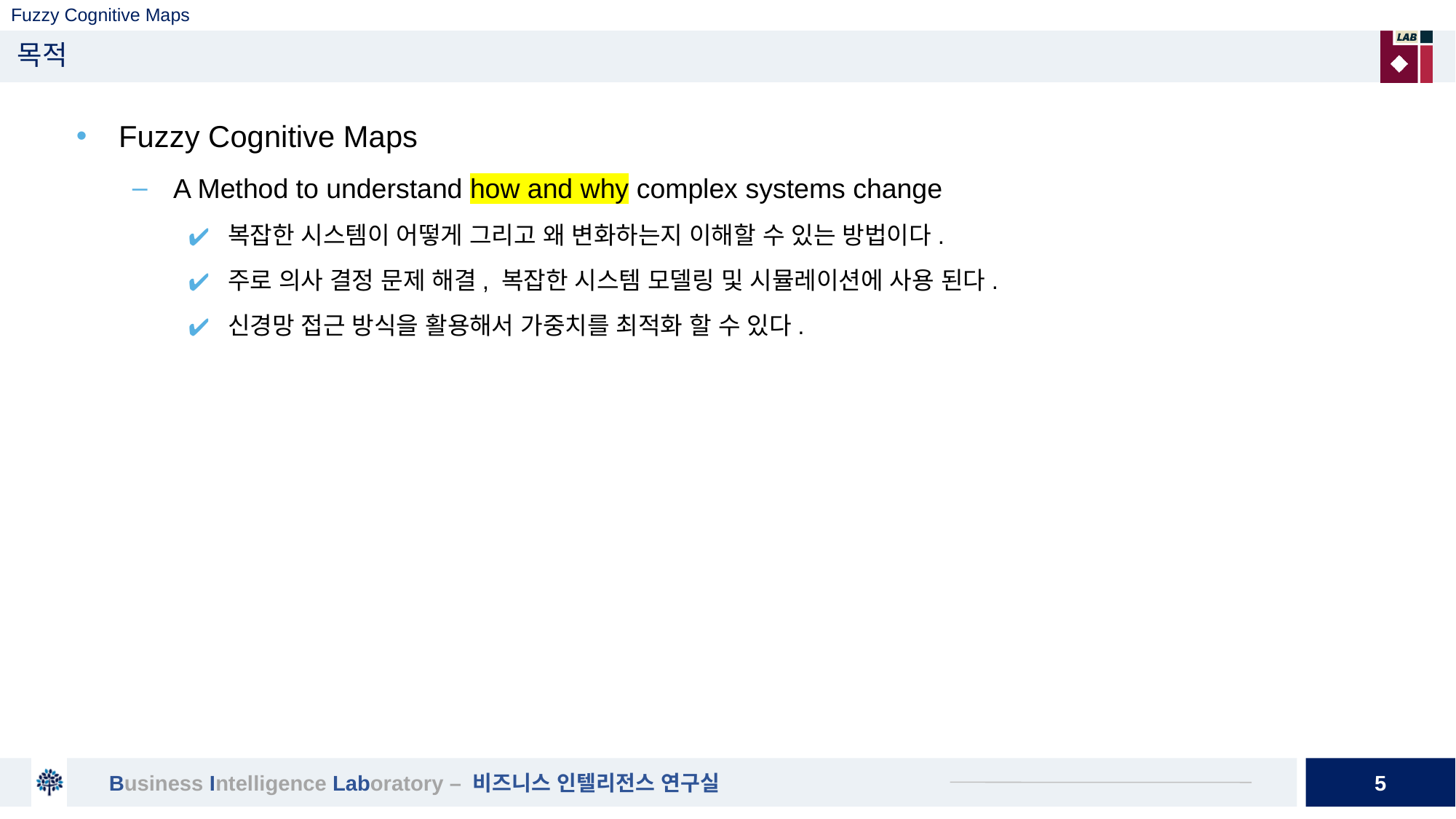

# Fuzzy Cognitive Maps
목적
Fuzzy Cognitive Maps
A Method to understand how and why complex systems change
복잡한 시스템이 어떻게 그리고 왜 변화하는지 이해할 수 있는 방법이다.
주로 의사 결정 문제 해결, 복잡한 시스템 모델링 및 시뮬레이션에 사용 된다.
신경망 접근 방식을 활용해서 가중치를 최적화 할 수 있다.
5